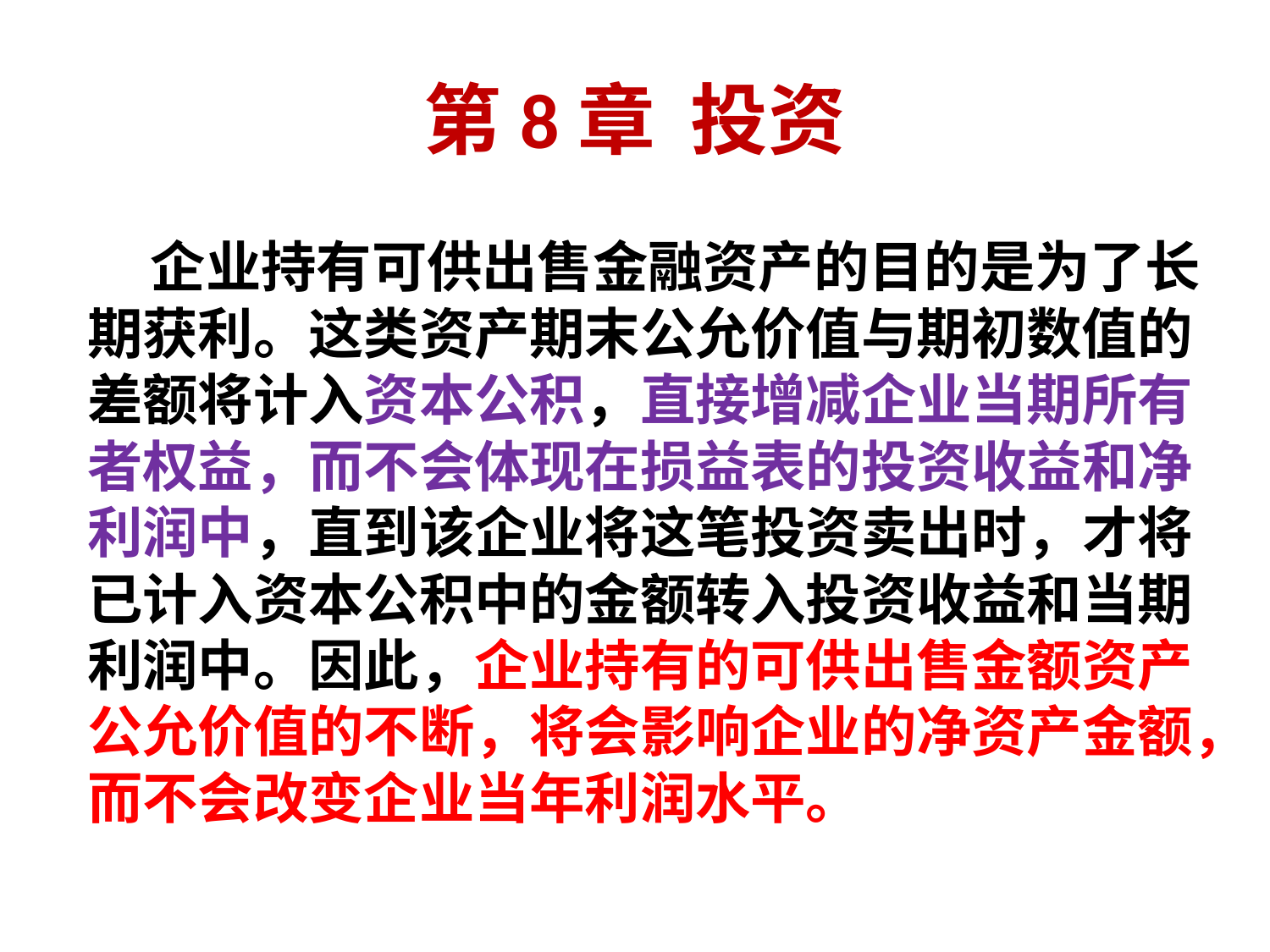

# 第8章  投资
    企业持有可供出售金融资产的目的是为了长期获利。这类资产期末公允价值与期初数值的差额将计入资本公积，直接增减企业当期所有者权益，而不会体现在损益表的投资收益和净利润中，直到该企业将这笔投资卖出时，才将已计入资本公积中的金额转入投资收益和当期利润中。因此，企业持有的可供出售金额资产公允价值的不断，将会影响企业的净资产金额，而不会改变企业当年利润水平。